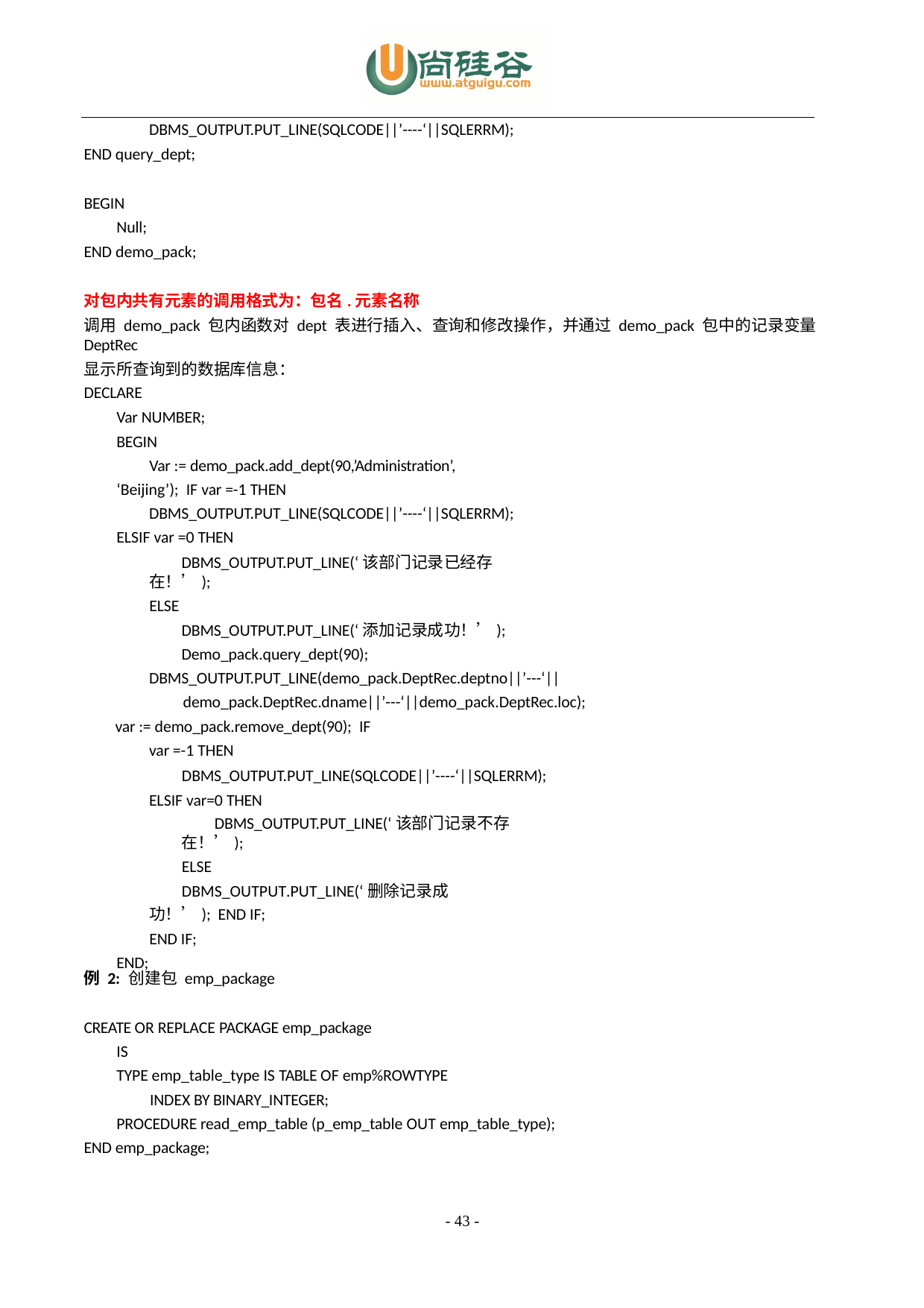

DBMS_OUTPUT.PUT_LINE(SQLCODE||’----‘||SQLERRM);
END query_dept;

BEGIN
Null;
END demo_pack;

对包内共有元素的调用格式为：包名.元素名称
调用 demo_pack 包内函数对 dept 表进行插入、查询和修改操作，并通过 demo_pack 包中的记录变量 DeptRec
显示所查询到的数据库信息：
DECLARE
Var NUMBER;
BEGIN
Var := demo_pack.add_dept(90,’Administration’, ‘Beijing’);  IF var =-1 THEN
DBMS_OUTPUT.PUT_LINE(SQLCODE||’----‘||SQLERRM);  ELSIF var =0 THEN
DBMS_OUTPUT.PUT_LINE(‘该部门记录已经存在！’);
ELSE
DBMS_OUTPUT.PUT_LINE(‘添加记录成功！’);
Demo_pack.query_dept(90);
DBMS_OUTPUT.PUT_LINE(demo_pack.DeptRec.deptno||’---‘||  demo_pack.DeptRec.dname||’---‘||demo_pack.DeptRec.loc);
var := demo_pack.remove_dept(90);  IF var =-1 THEN
DBMS_OUTPUT.PUT_LINE(SQLCODE||’----‘||SQLERRM);  ELSIF var=0 THEN
DBMS_OUTPUT.PUT_LINE(‘该部门记录不存在！’);
ELSE
DBMS_OUTPUT.PUT_LINE(‘删除记录成功！’);  END IF;
END IF;
END;
例 2: 创建包 emp_package

CREATE OR REPLACE PACKAGE emp_package  IS
TYPE emp_table_type IS TABLE OF emp%ROWTYPE  INDEX BY BINARY_INTEGER;
PROCEDURE read_emp_table (p_emp_table OUT emp_table_type);  END emp_package;
- 43 -